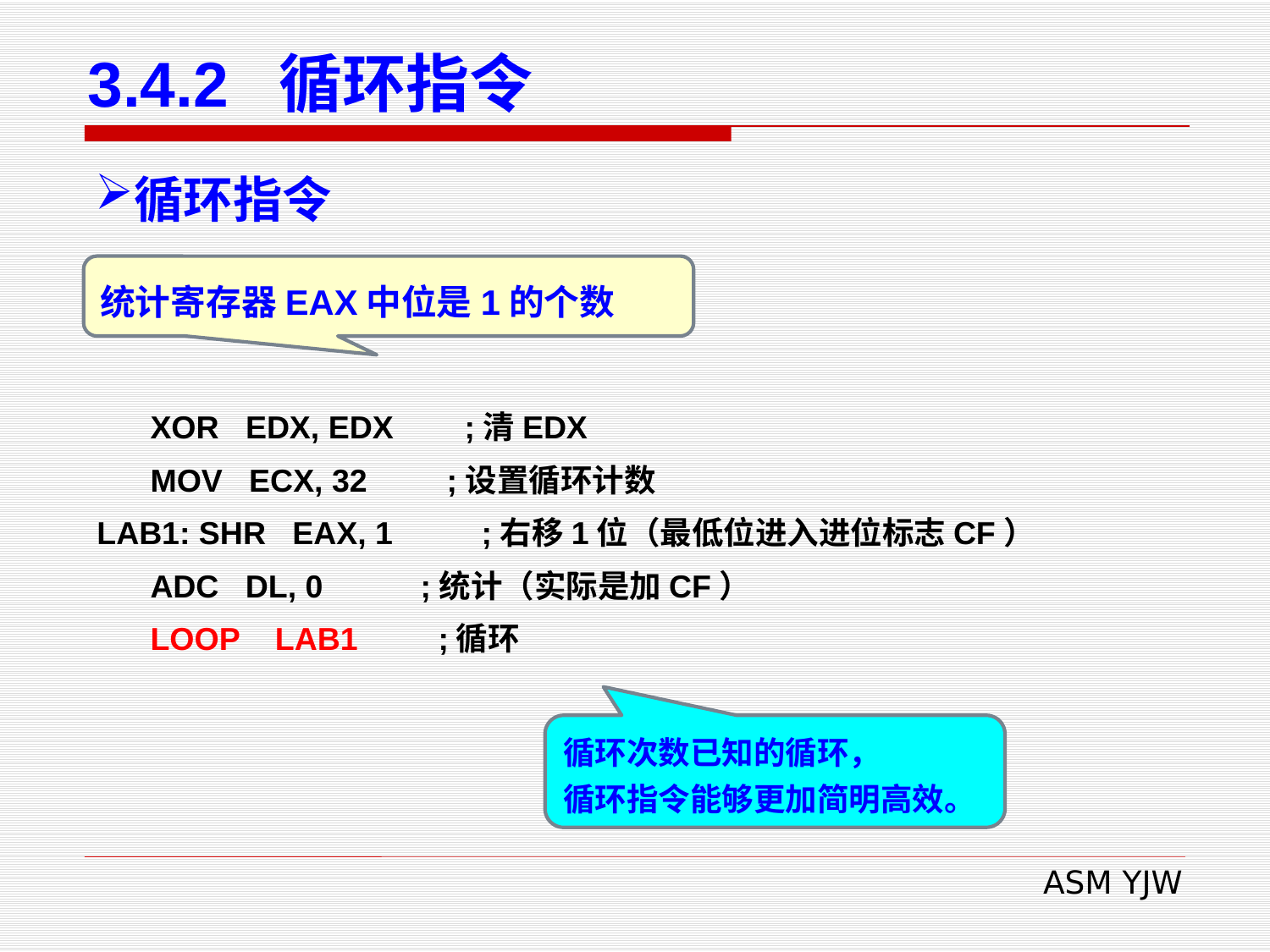

# 3.4.2  循环指令
循环指令
统计寄存器EAX中位是1的个数
      XOR   EDX, EDX        ;清EDX
      MOV   ECX, 32         ;设置循环计数
LAB1: SHR   EAX, 1          ;右移1位（最低位进入进位标志CF）
      ADC   DL, 0           ;统计（实际是加CF）
      LOOP    LAB1         ;循环
循环次数已知的循环，
循环指令能够更加简明高效。